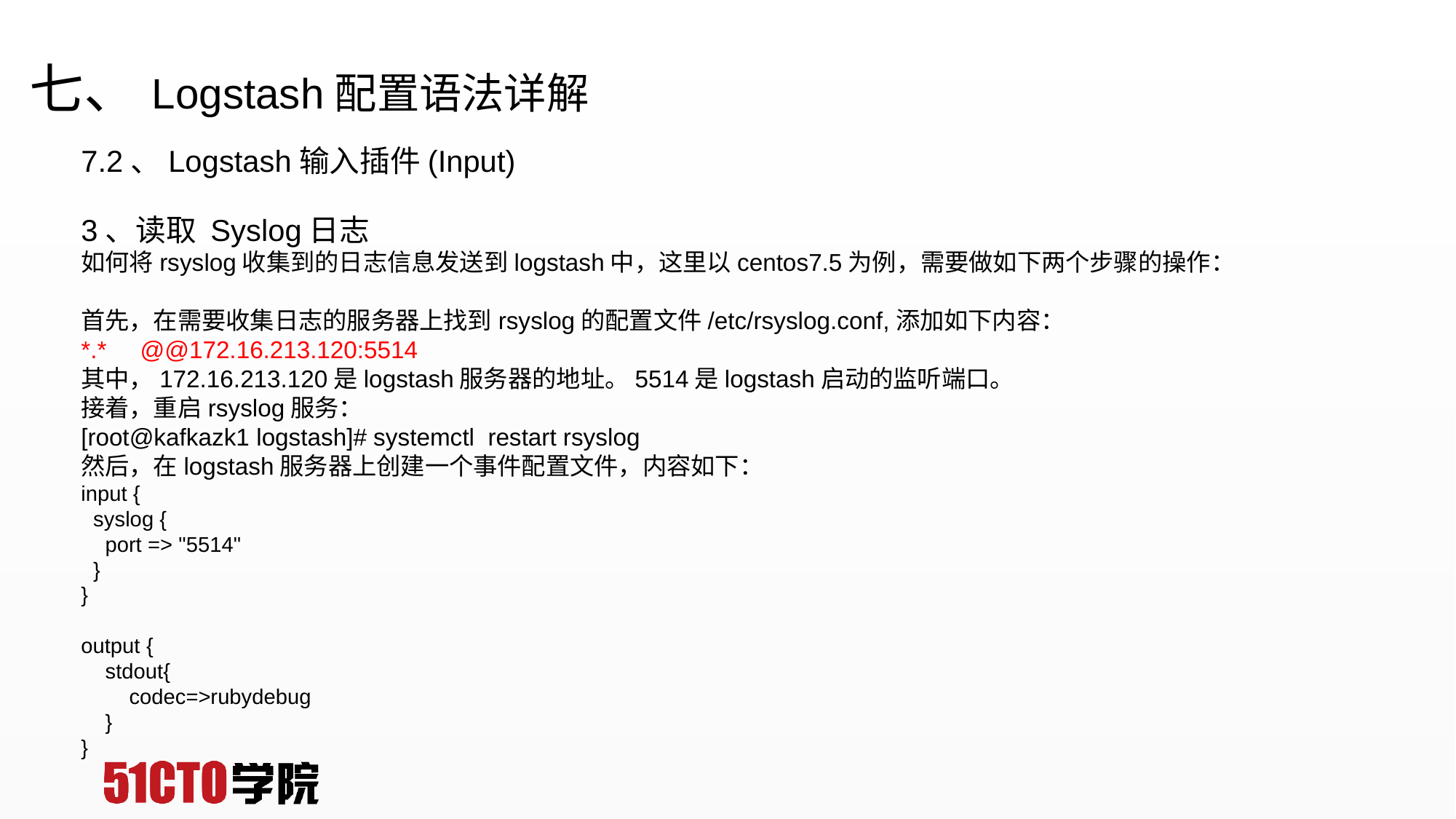

# 七、Logstash配置语法详解
7.2、Logstash输入插件(Input)

3、读取 Syslog日志
如何将rsyslog收集到的日志信息发送到logstash中，这里以centos7.5为例，需要做如下两个步骤的操作：

首先，在需要收集日志的服务器上找到rsyslog的配置文件/etc/rsyslog.conf,添加如下内容：
*.*     @@172.16.213.120:5514
其中，172.16.213.120是logstash服务器的地址。5514是logstash启动的监听端口。
接着，重启rsyslog服务：
[root@kafkazk1 logstash]# systemctl  restart rsyslog
然后，在logstash服务器上创建一个事件配置文件，内容如下：
input {
  syslog {
    port => "5514"
  }
}

output {
    stdout{
        codec=>rubydebug
    }
}